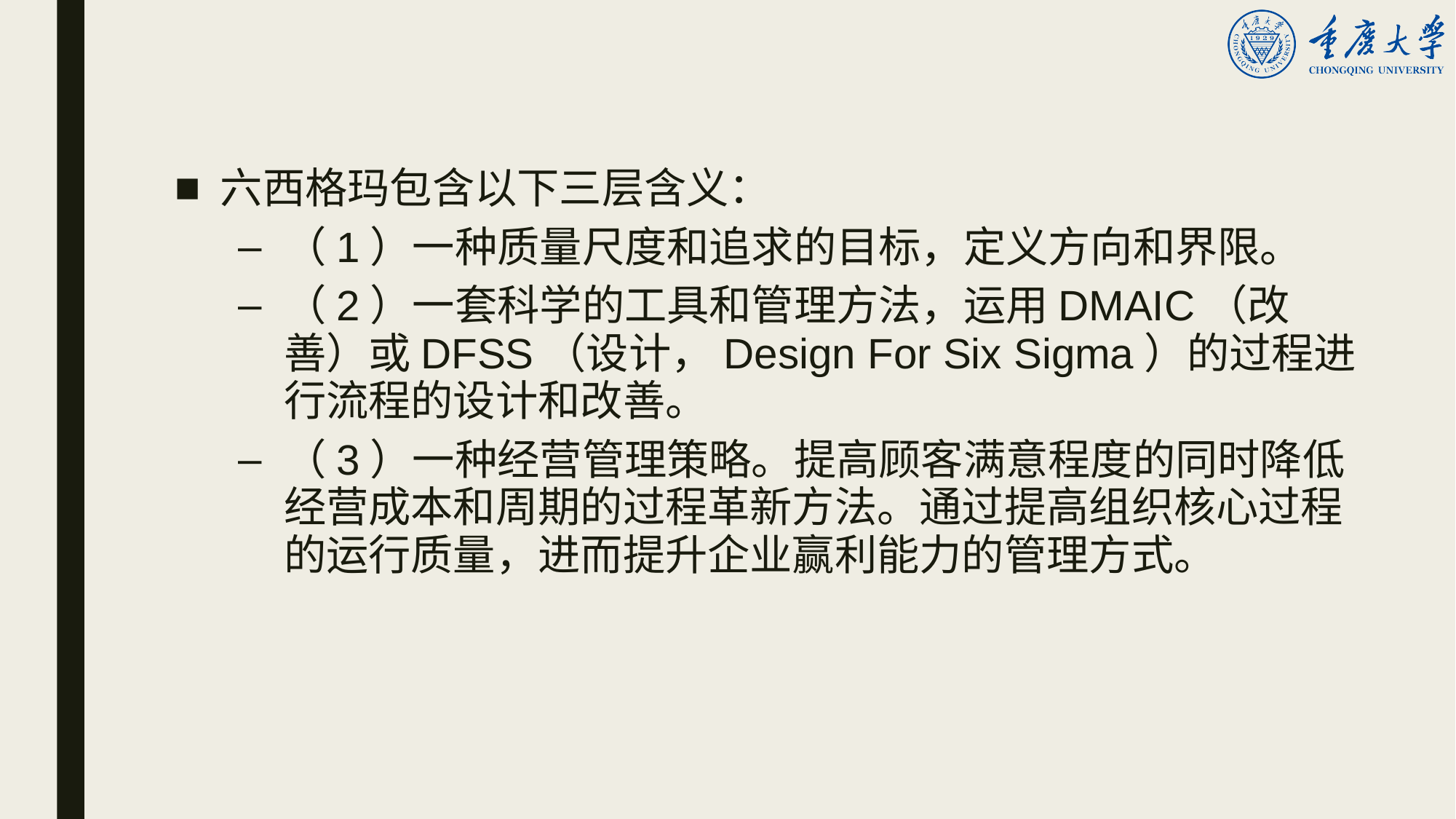

六西格玛包含以下三层含义：
（1）一种质量尺度和追求的目标，定义方向和界限。
（2）一套科学的工具和管理方法，运用DMAIC（改善）或DFSS（设计，Design For Six Sigma）的过程进行流程的设计和改善。
（3）一种经营管理策略。提高顾客满意程度的同时降低经营成本和周期的过程革新方法。通过提高组织核心过程的运行质量，进而提升企业赢利能力的管理方式。